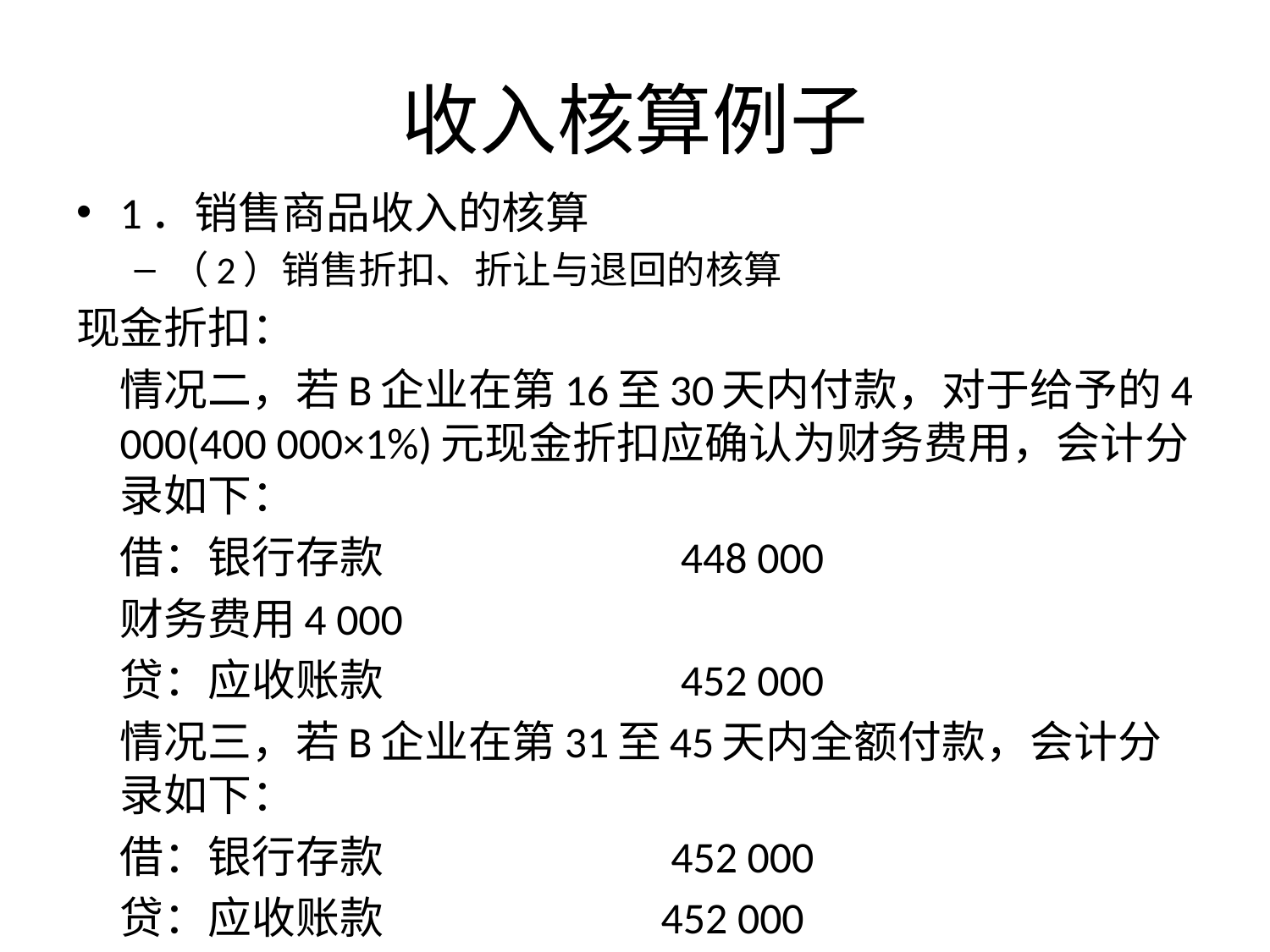

# 收入核算例子
1．销售商品收入的核算
（2）销售折扣、折让与退回的核算
现金折扣：
	情况二，若B企业在第16至30天内付款，对于给予的4 000(400 000×1%)元现金折扣应确认为财务费用，会计分录如下：
	借：银行存款                             448 000
		财务费用4 000
		贷：应收账款                             452 000
	情况三，若B企业在第31至45天内全额付款，会计分录如下：
	借：银行存款                            452 000
		贷：应收账款                           452 000